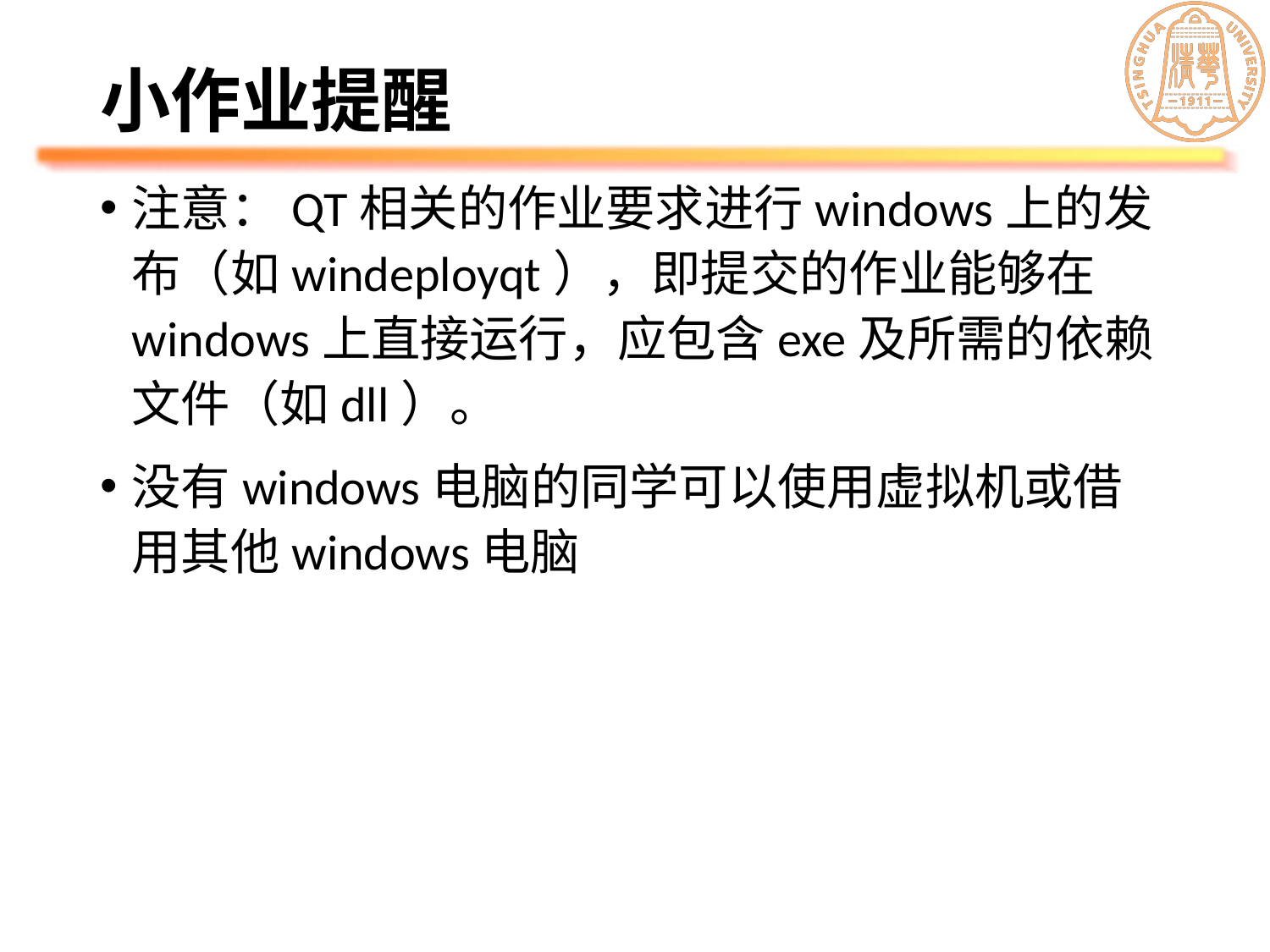

# 小作业提醒
注意：QT相关的作业要求进行windows上的发布（如windeployqt），即提交的作业能够在windows上直接运行，应包含exe及所需的依赖文件（如dll）。
没有windows电脑的同学可以使用虚拟机或借用其他windows电脑
6